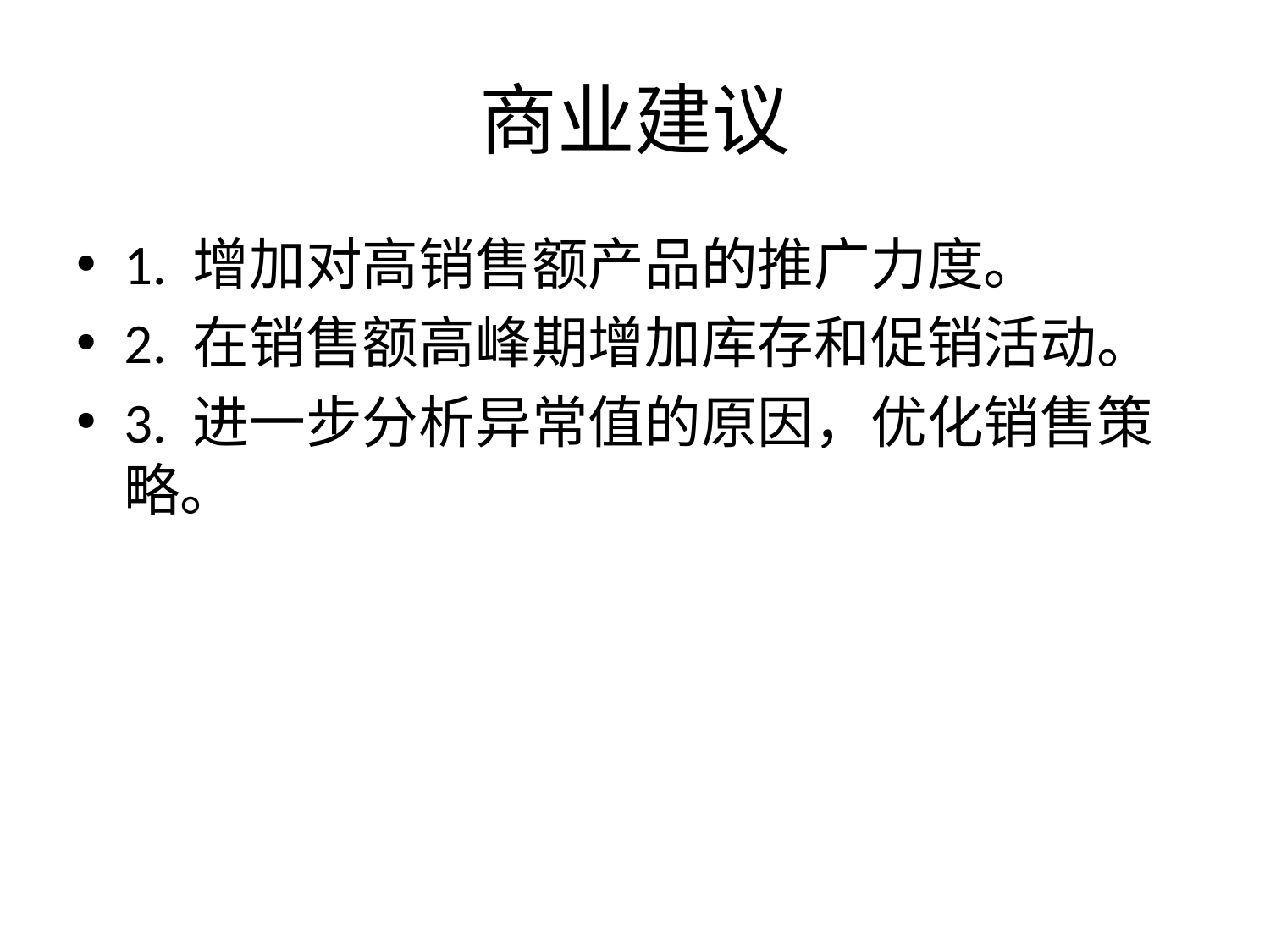

# 商业建议
1. 增加对高销售额产品的推广力度。
2. 在销售额高峰期增加库存和促销活动。
3. 进一步分析异常值的原因，优化销售策略。